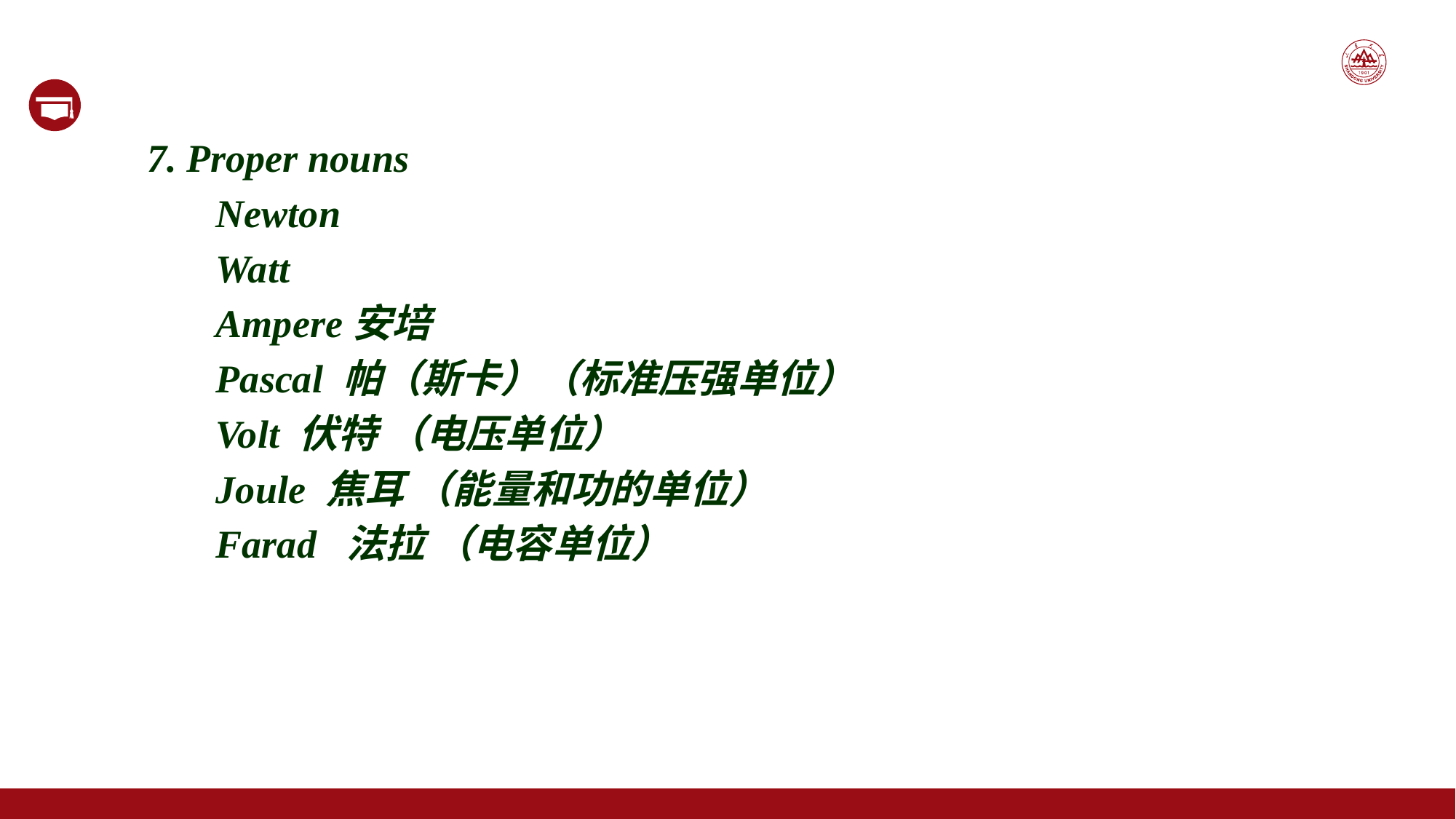

7. Proper nouns
       Newton
       Watt
       Ampere安培
       Pascal 帕（斯卡）（标准压强单位）
       Volt 伏特 （电压单位）
       Joule 焦耳 （能量和功的单位）
       Farad  法拉 （电容单位）